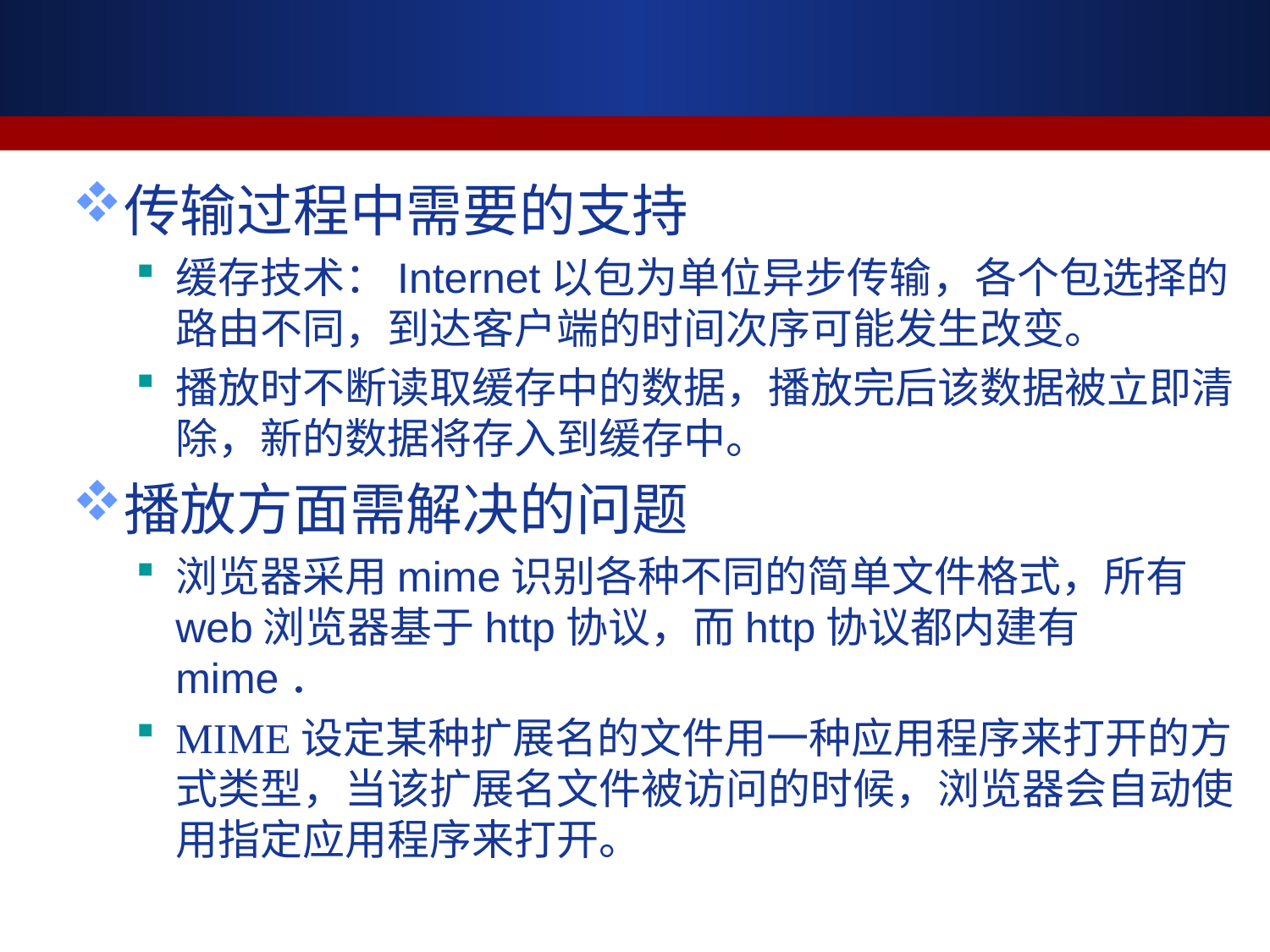

#
传输过程中需要的支持
缓存技术：Internet以包为单位异步传输，各个包选择的路由不同，到达客户端的时间次序可能发生改变。
播放时不断读取缓存中的数据，播放完后该数据被立即清除，新的数据将存入到缓存中。
播放方面需解决的问题
浏览器采用mime识别各种不同的简单文件格式，所有web浏览器基于http协议，而http协议都内建有mime．
MIME设定某种扩展名的文件用一种应用程序来打开的方式类型，当该扩展名文件被访问的时候，浏览器会自动使用指定应用程序来打开。